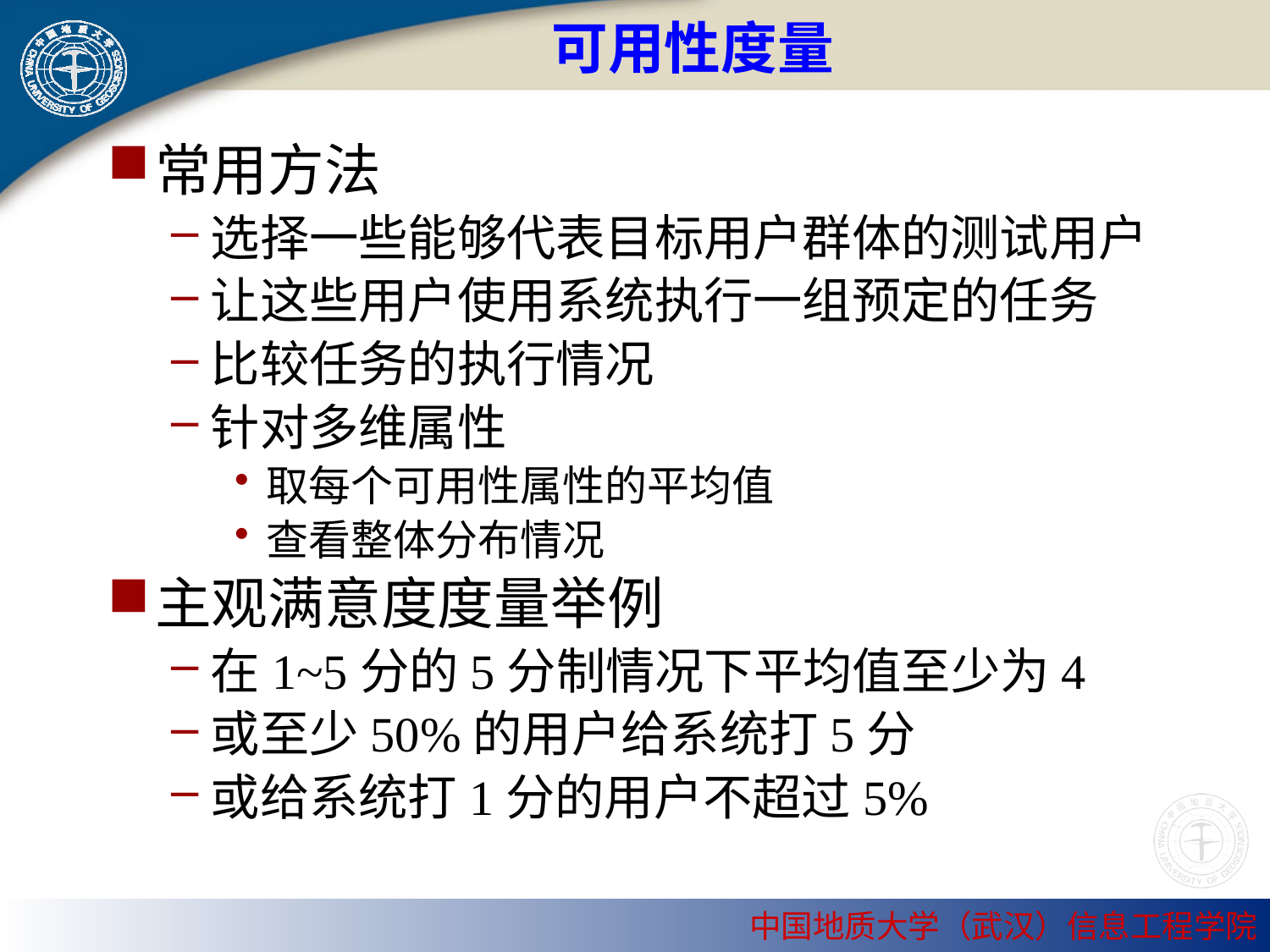

# 可用性度量
常用方法
选择一些能够代表目标用户群体的测试用户
让这些用户使用系统执行一组预定的任务
比较任务的执行情况
针对多维属性
取每个可用性属性的平均值
查看整体分布情况
主观满意度度量举例
在1~5分的5分制情况下平均值至少为4
或至少50%的用户给系统打5分
或给系统打1分的用户不超过5%